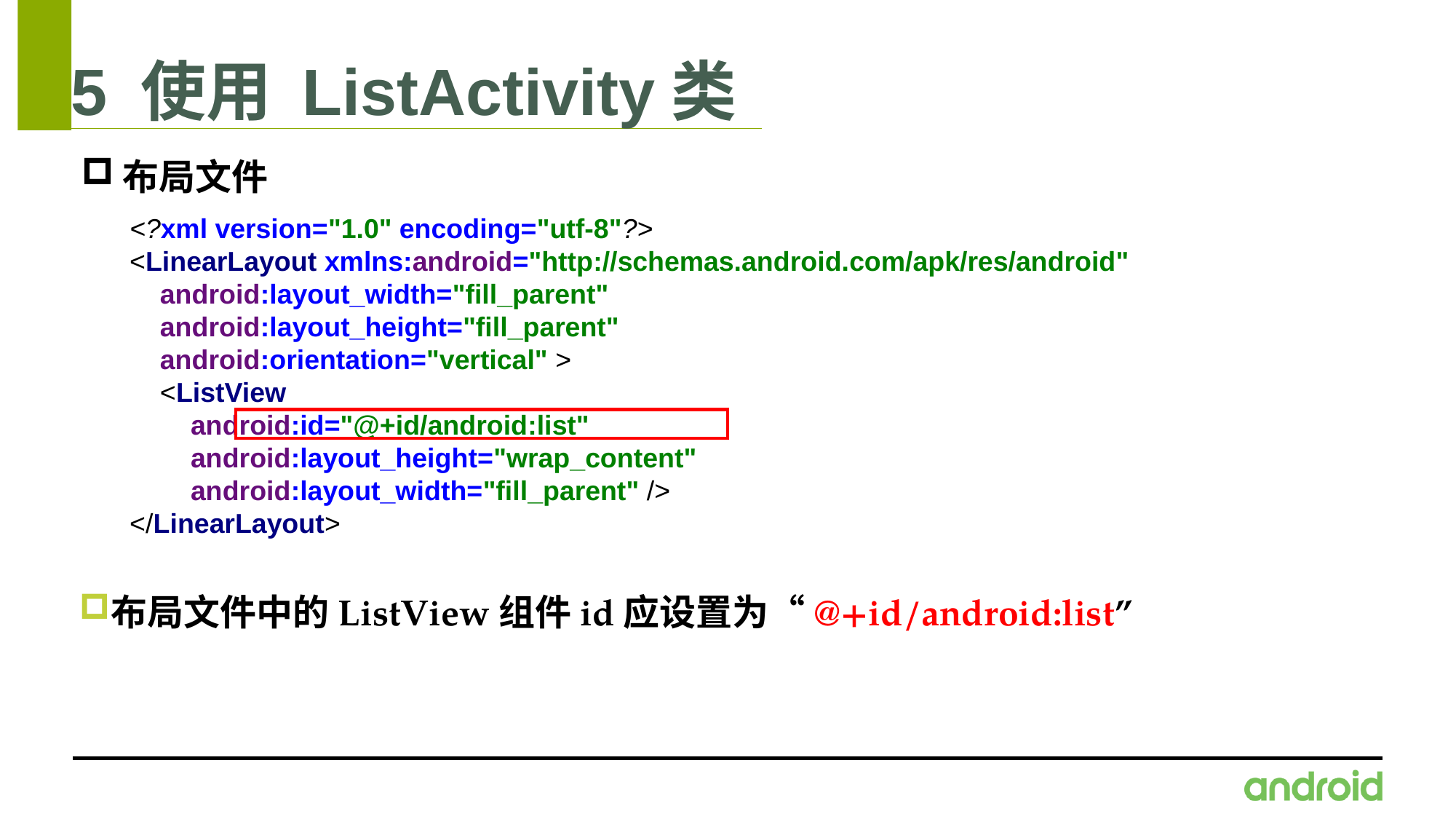

# 5 使用 ListActivity类
布局文件
<?xml version="1.0" encoding="utf-8"?>
<LinearLayout xmlns:android="http://schemas.android.com/apk/res/android"
    android:layout_width="fill_parent"
    android:layout_height="fill_parent"
    android:orientation="vertical" >
    <ListView
        android:id="@+id/android:list"
        android:layout_height="wrap_content"
        android:layout_width="fill_parent" />
</LinearLayout>

布局文件中的ListView组件id应设置为“@+id/android:list”